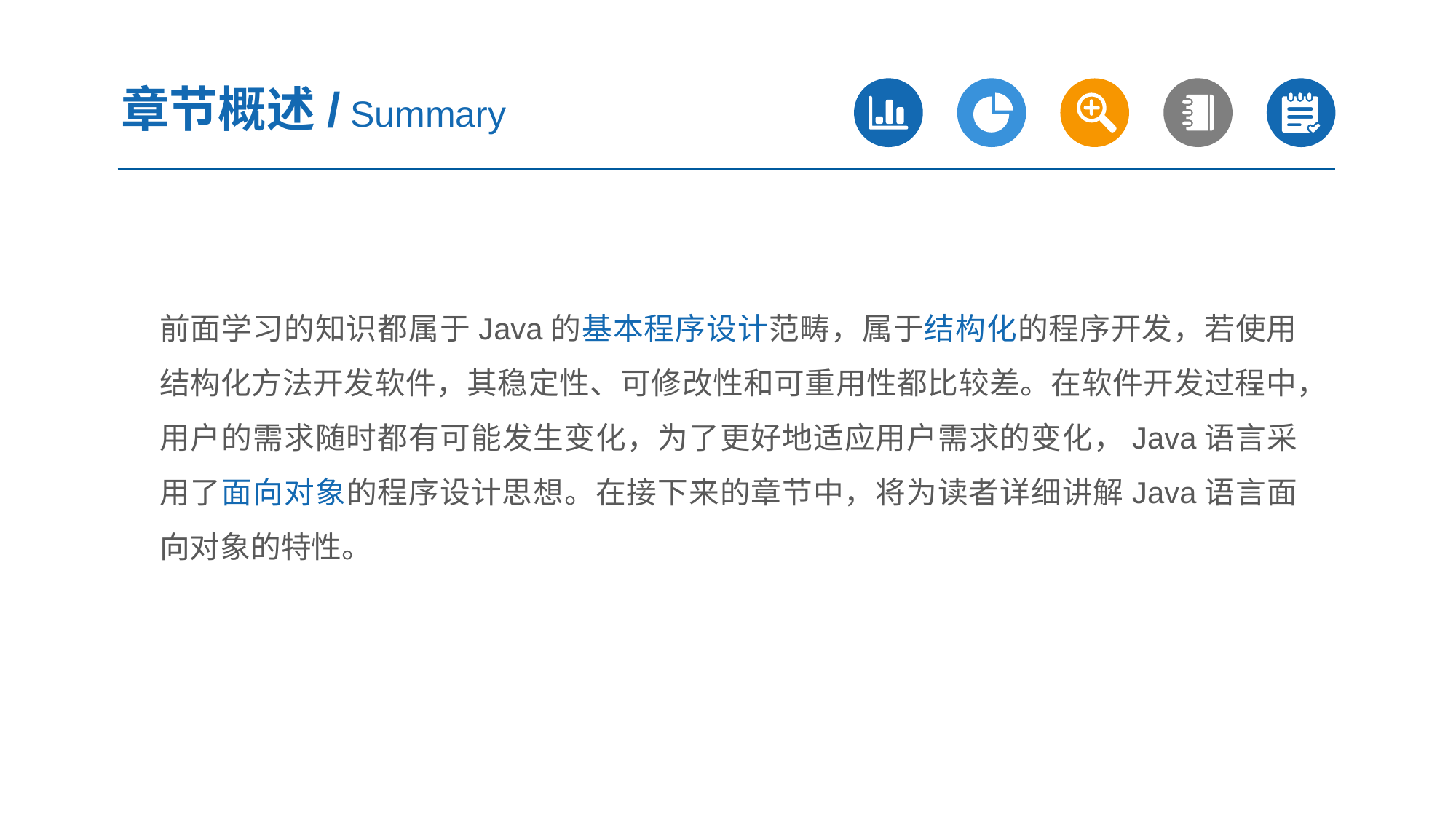

章节概述/ Summary
前面学习的知识都属于Java的基本程序设计范畴，属于结构化的程序开发，若使用结构化方法开发软件，其稳定性、可修改性和可重用性都比较差。在软件开发过程中，用户的需求随时都有可能发生变化，为了更好地适应用户需求的变化，Java语言采用了面向对象的程序设计思想。在接下来的章节中，将为读者详细讲解Java语言面向对象的特性。